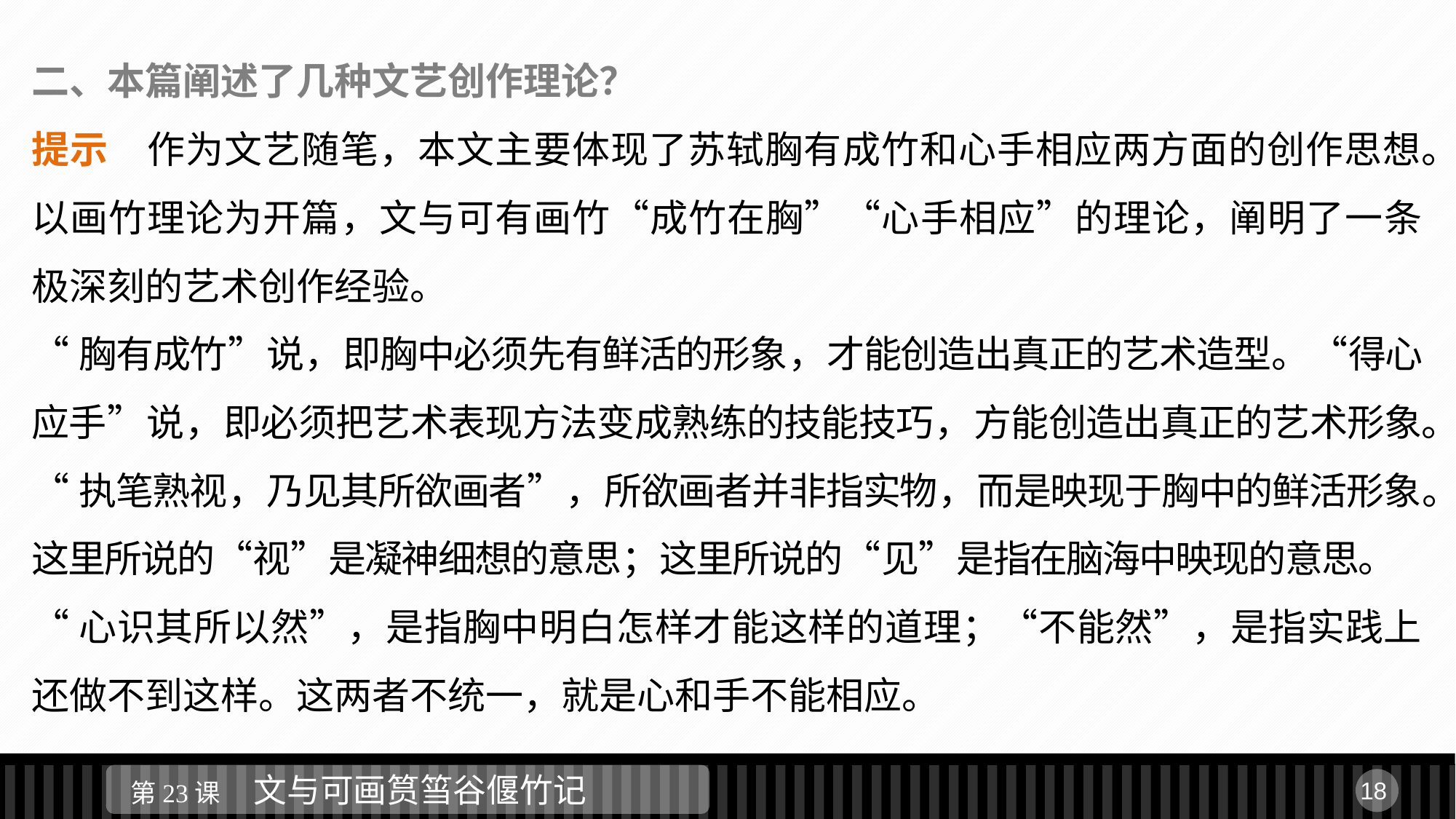

二、本篇阐述了几种文艺创作理论？
提示　作为文艺随笔，本文主要体现了苏轼胸有成竹和心手相应两方面的创作思想。以画竹理论为开篇，文与可有画竹“成竹在胸”“心手相应”的理论，阐明了一条极深刻的艺术创作经验。
“胸有成竹”说，即胸中必须先有鲜活的形象，才能创造出真正的艺术造型。“得心应手”说，即必须把艺术表现方法变成熟练的技能技巧，方能创造出真正的艺术形象。
“执笔熟视，乃见其所欲画者”，所欲画者并非指实物，而是映现于胸中的鲜活形象。这里所说的“视”是凝神细想的意思；这里所说的“见”是指在脑海中映现的意思。
“心识其所以然”，是指胸中明白怎样才能这样的道理；“不能然”，是指实践上还做不到这样。这两者不统一，就是心和手不能相应。